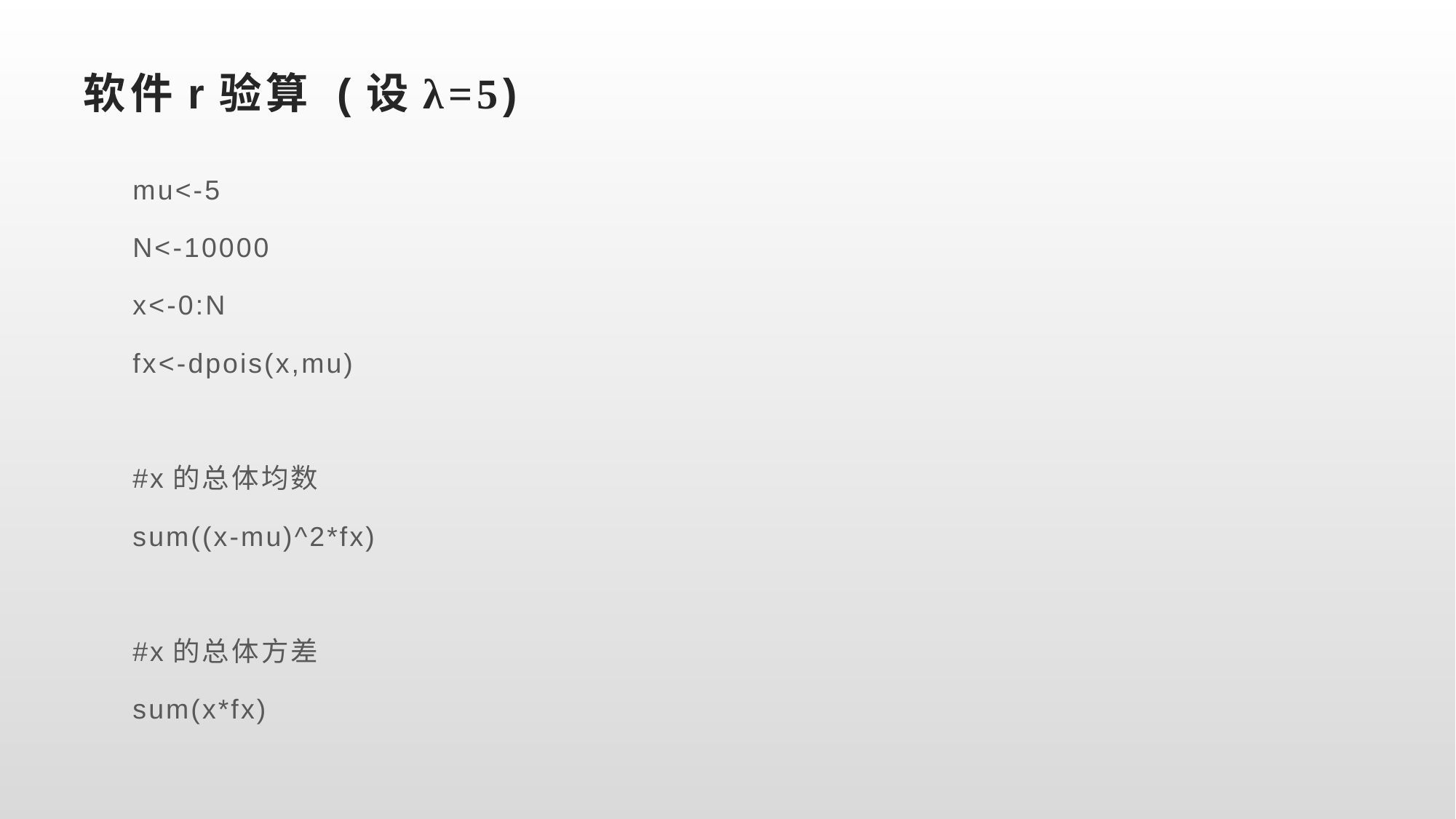

# 软件r验算 (设λ=5)
mu<-5
N<-10000
x<-0:N
fx<-dpois(x,mu)

#x的总体均数
sum((x-mu)^2*fx)

#x的总体方差
sum(x*fx)